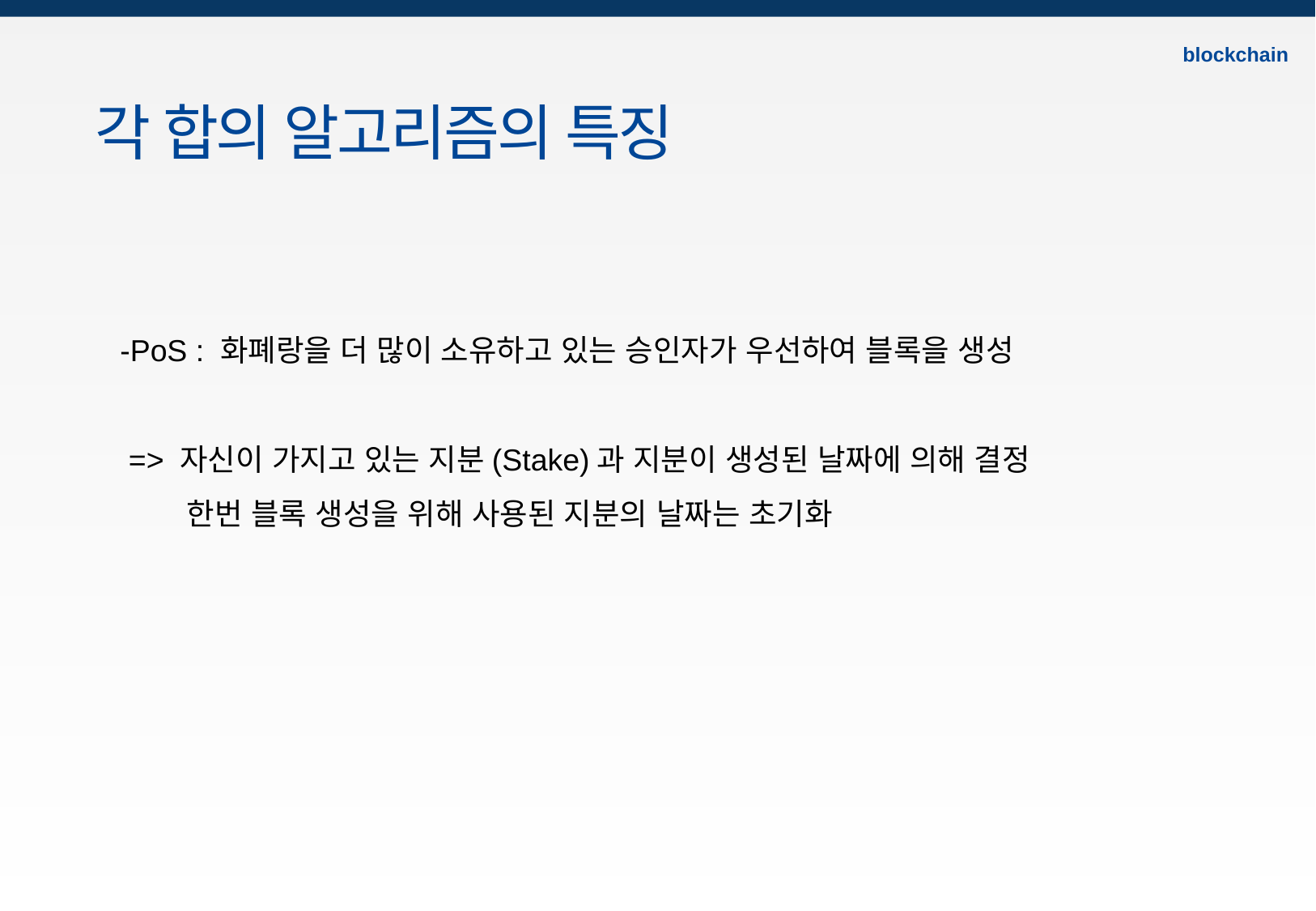

blockchain
각 합의 알고리즘의 특징
-PoS : 화폐랑을 더 많이 소유하고 있는 승인자가 우선하여 블록을 생성

 => 자신이 가지고 있는 지분(Stake)과 지분이 생성된 날짜에 의해 결정
       한번 블록 생성을 위해 사용된 지분의 날짜는 초기화